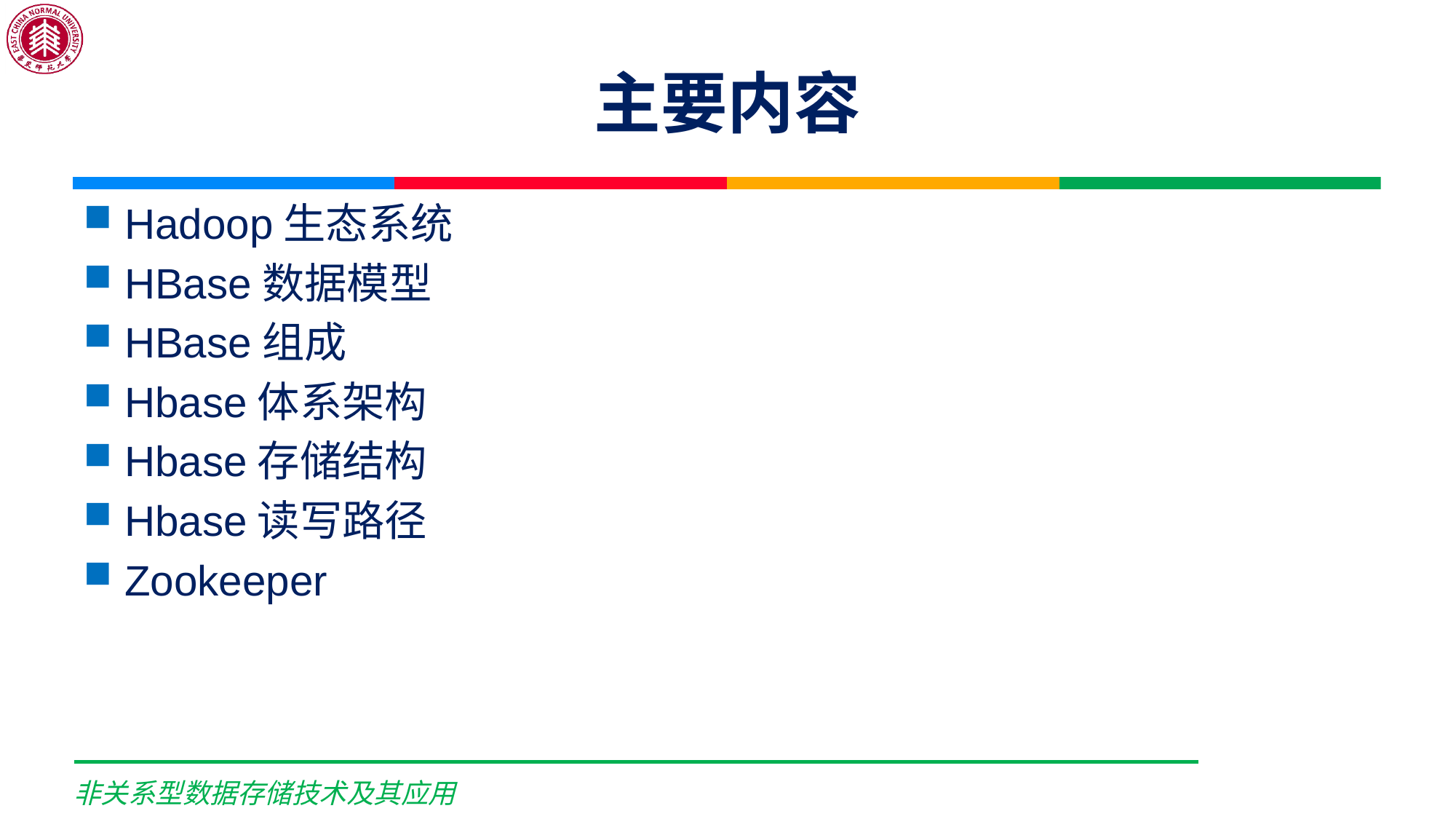

# 主要内容
Hadoop生态系统
HBase数据模型
HBase组成
Hbase体系架构
Hbase存储结构
Hbase读写路径
Zookeeper